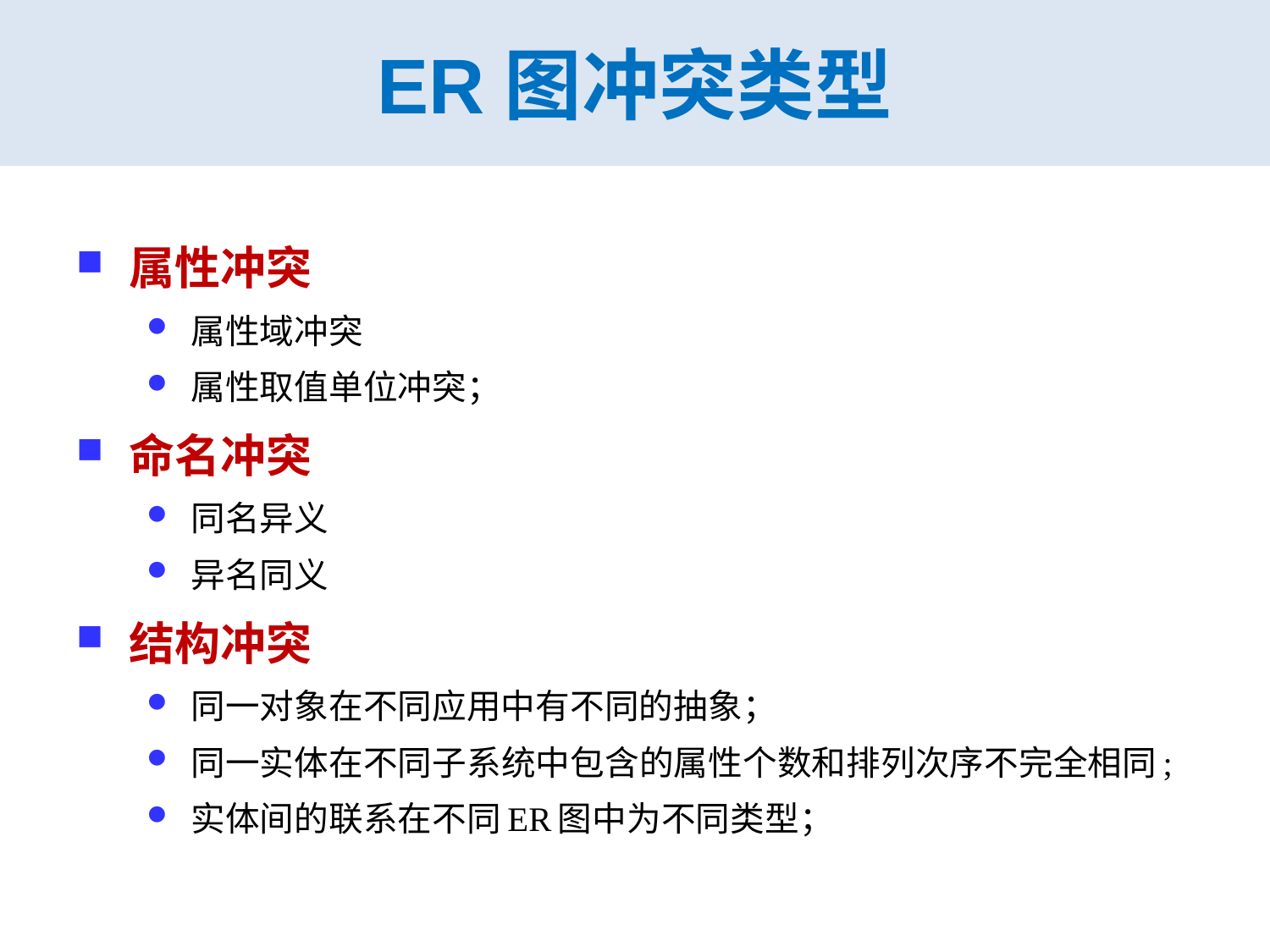

# ER图冲突类型
属性冲突
属性域冲突
属性取值单位冲突；
命名冲突
同名异义
异名同义
结构冲突
同一对象在不同应用中有不同的抽象；
同一实体在不同子系统中包含的属性个数和排列次序不完全相同;
实体间的联系在不同ER图中为不同类型；